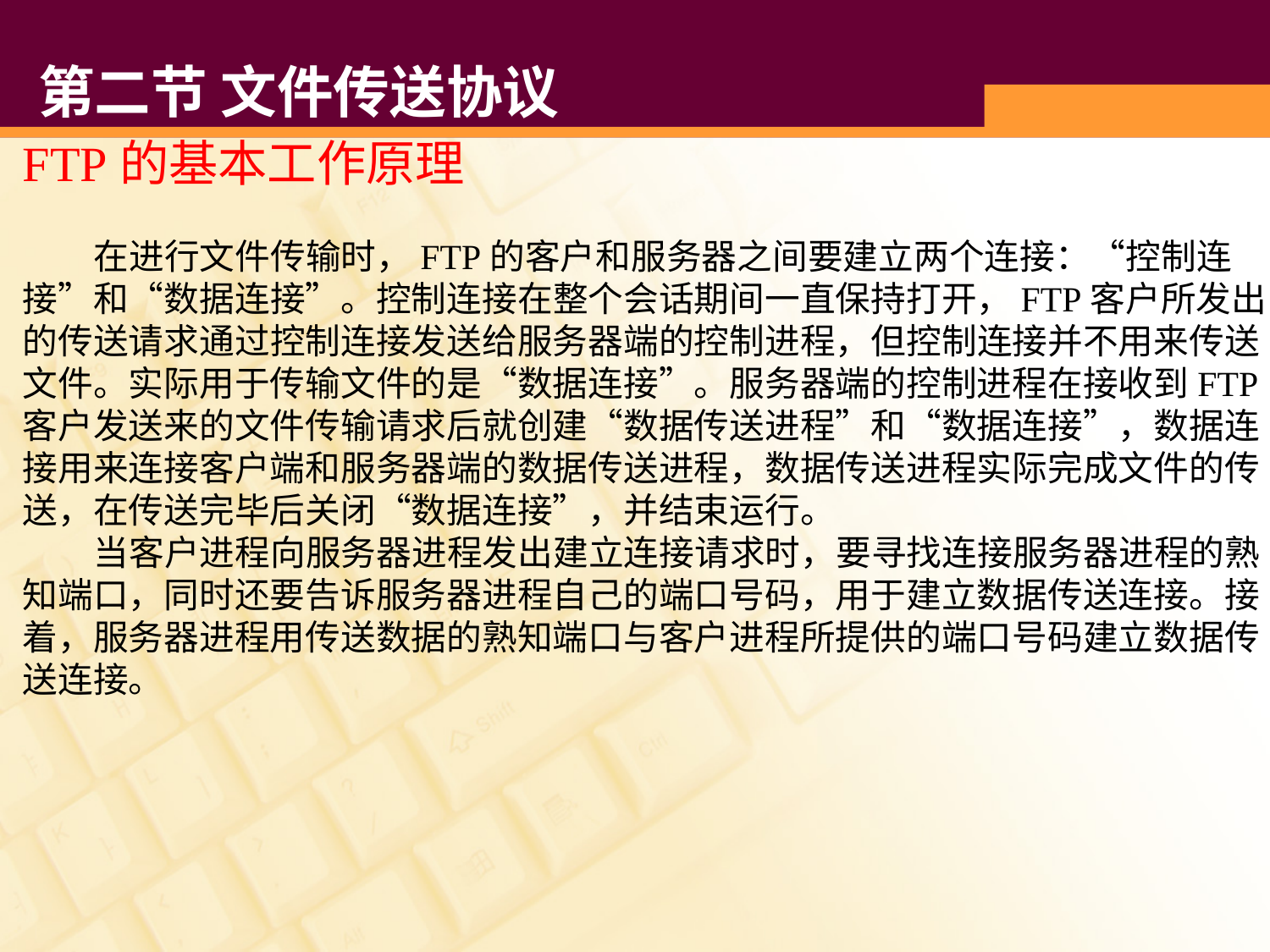

# 第二节 文件传送协议
FTP的基本工作原理

        在进行文件传输时，FTP的客户和服务器之间要建立两个连接：“控制连接”和“数据连接”。控制连接在整个会话期间一直保持打开，FTP客户所发出的传送请求通过控制连接发送给服务器端的控制进程，但控制连接并不用来传送文件。实际用于传输文件的是“数据连接”。服务器端的控制进程在接收到FTP客户发送来的文件传输请求后就创建“数据传送进程”和“数据连接”，数据连接用来连接客户端和服务器端的数据传送进程，数据传送进程实际完成文件的传送，在传送完毕后关闭“数据连接”，并结束运行。
        当客户进程向服务器进程发出建立连接请求时，要寻找连接服务器进程的熟知端口，同时还要告诉服务器进程自己的端口号码，用于建立数据传送连接。接着，服务器进程用传送数据的熟知端口与客户进程所提供的端口号码建立数据传送连接。